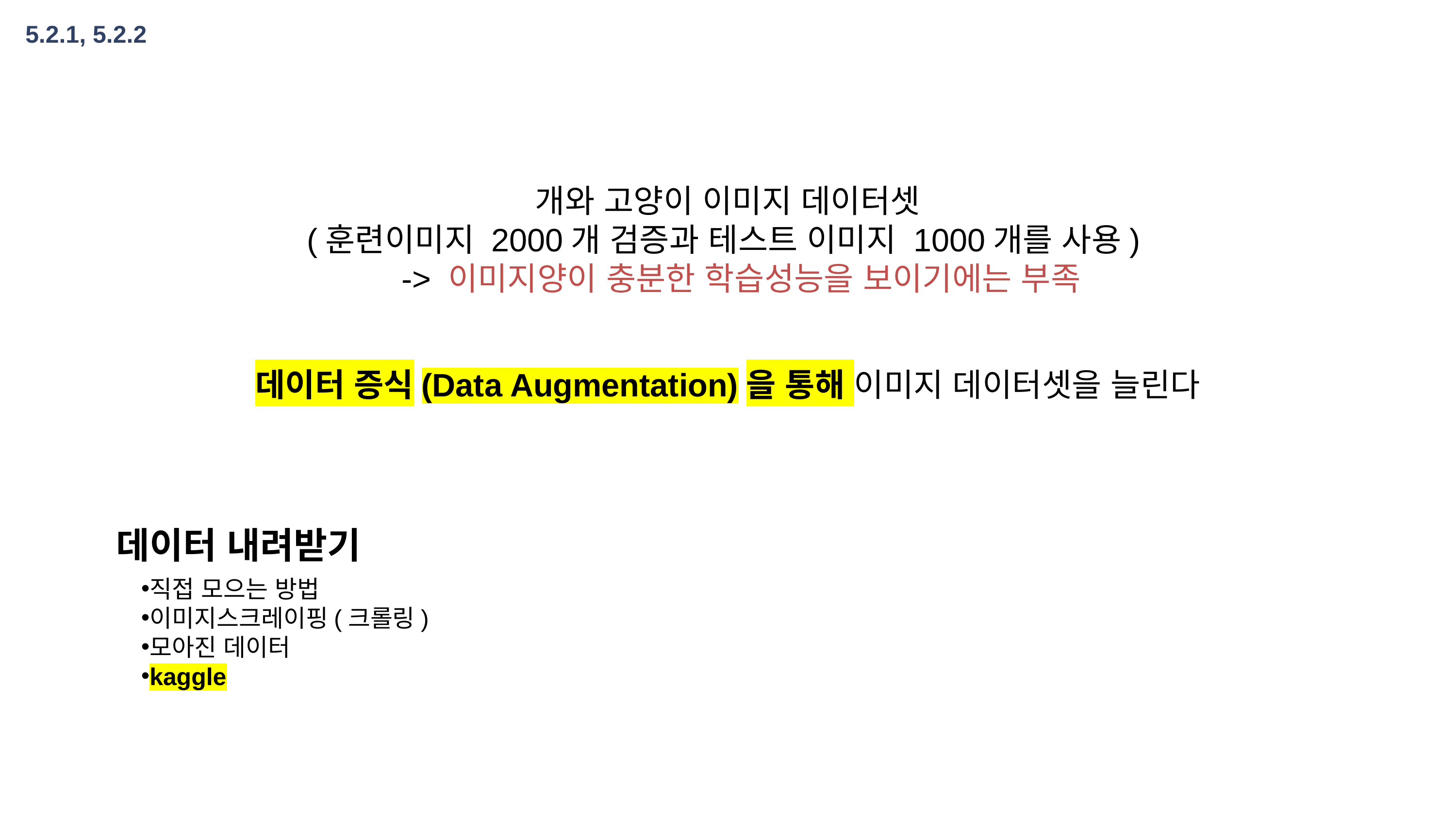

5.2.1, 5.2.2
개와 고양이 이미지 데이터셋
(훈련이미지 2000개 검증과 테스트 이미지 1000개를 사용)
   -> 이미지양이 충분한 학습성능을 보이기에는 부족

데이터 증식(Data Augmentation)을 통해 이미지 데이터셋을 늘린다
데이터 내려받기
직접 모으는 방법
이미지스크레이핑(크롤링)
모아진 데이터
kaggle